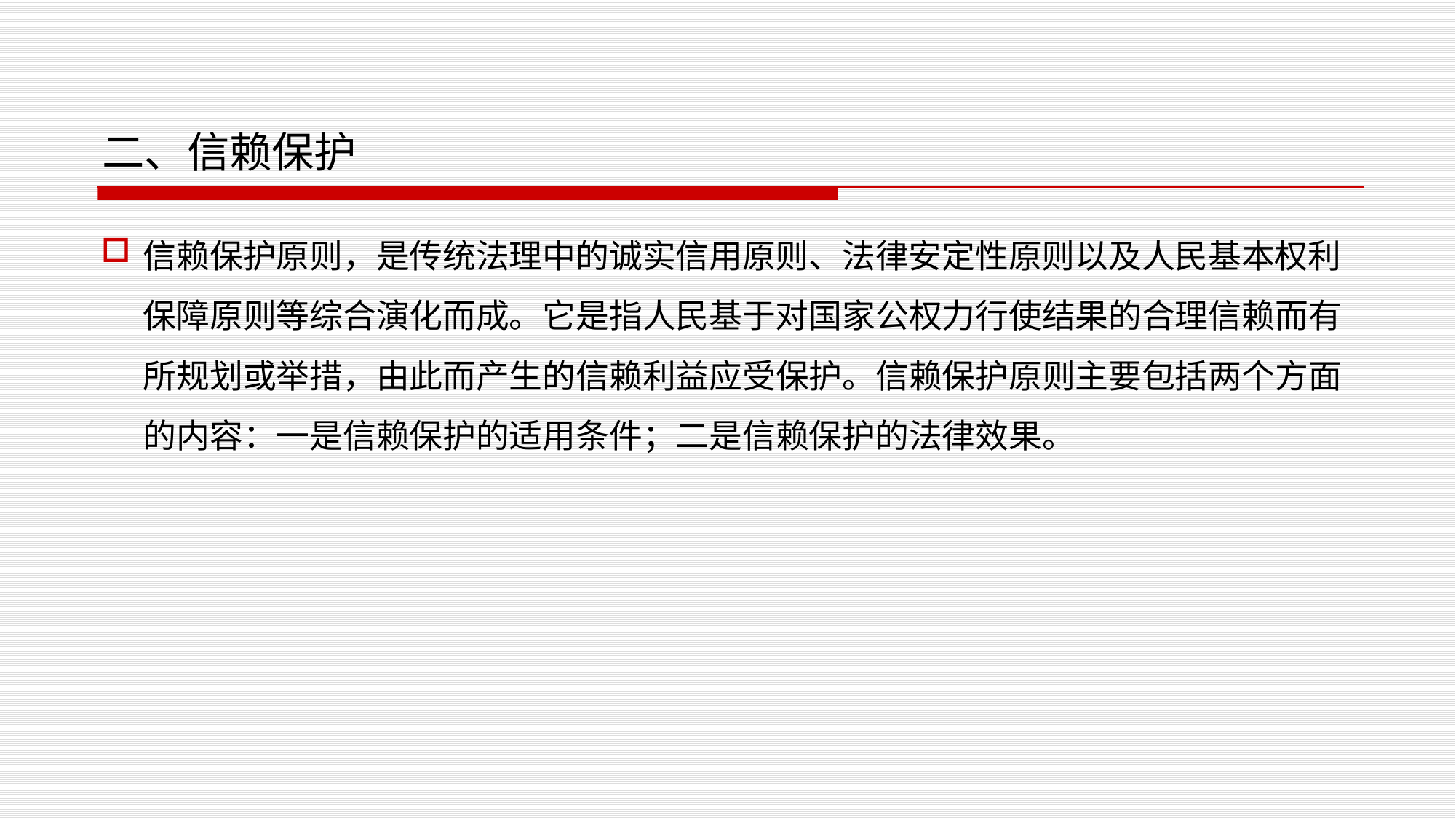

# 二、信赖保护
信赖保护原则，是传统法理中的诚实信用原则、法律安定性原则以及人民基本权利保障原则等综合演化而成。它是指人民基于对国家公权力行使结果的合理信赖而有所规划或举措，由此而产生的信赖利益应受保护。信赖保护原则主要包括两个方面的内容：一是信赖保护的适用条件；二是信赖保护的法律效果。